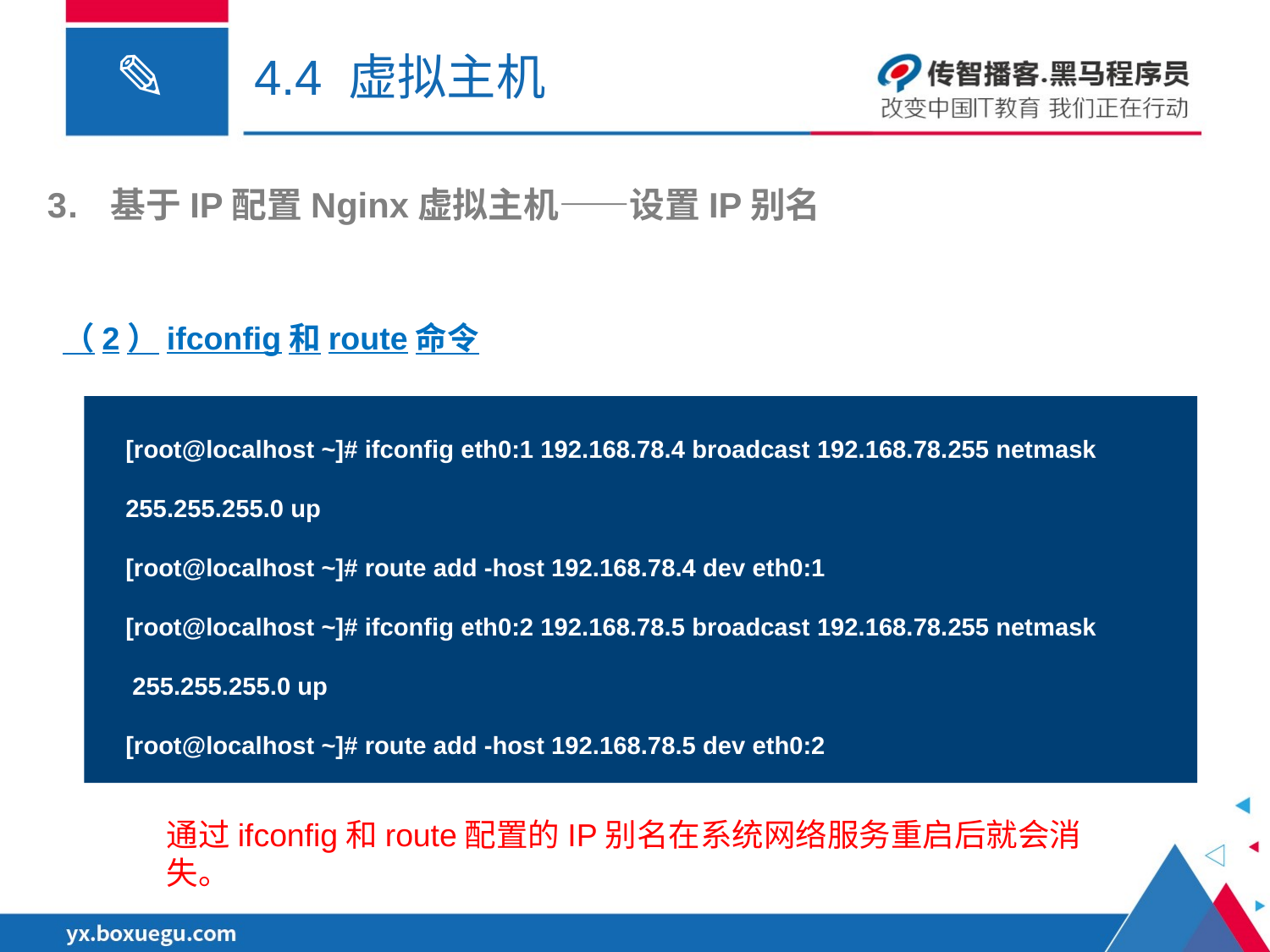

# 4.4 虚拟主机
基于IP配置Nginx虚拟主机——设置IP别名
（2）ifconfig和route命令

[root@localhost ~]# ifconfig eth0:1 192.168.78.4 broadcast 192.168.78.255 netmask 255.255.255.0 up
[root@localhost ~]# route add -host 192.168.78.4 dev eth0:1
[root@localhost ~]# ifconfig eth0:2 192.168.78.5 broadcast 192.168.78.255 netmask
 255.255.255.0 up
[root@localhost ~]# route add -host 192.168.78.5 dev eth0:2
通过ifconfig和route配置的IP别名在系统网络服务重启后就会消失。